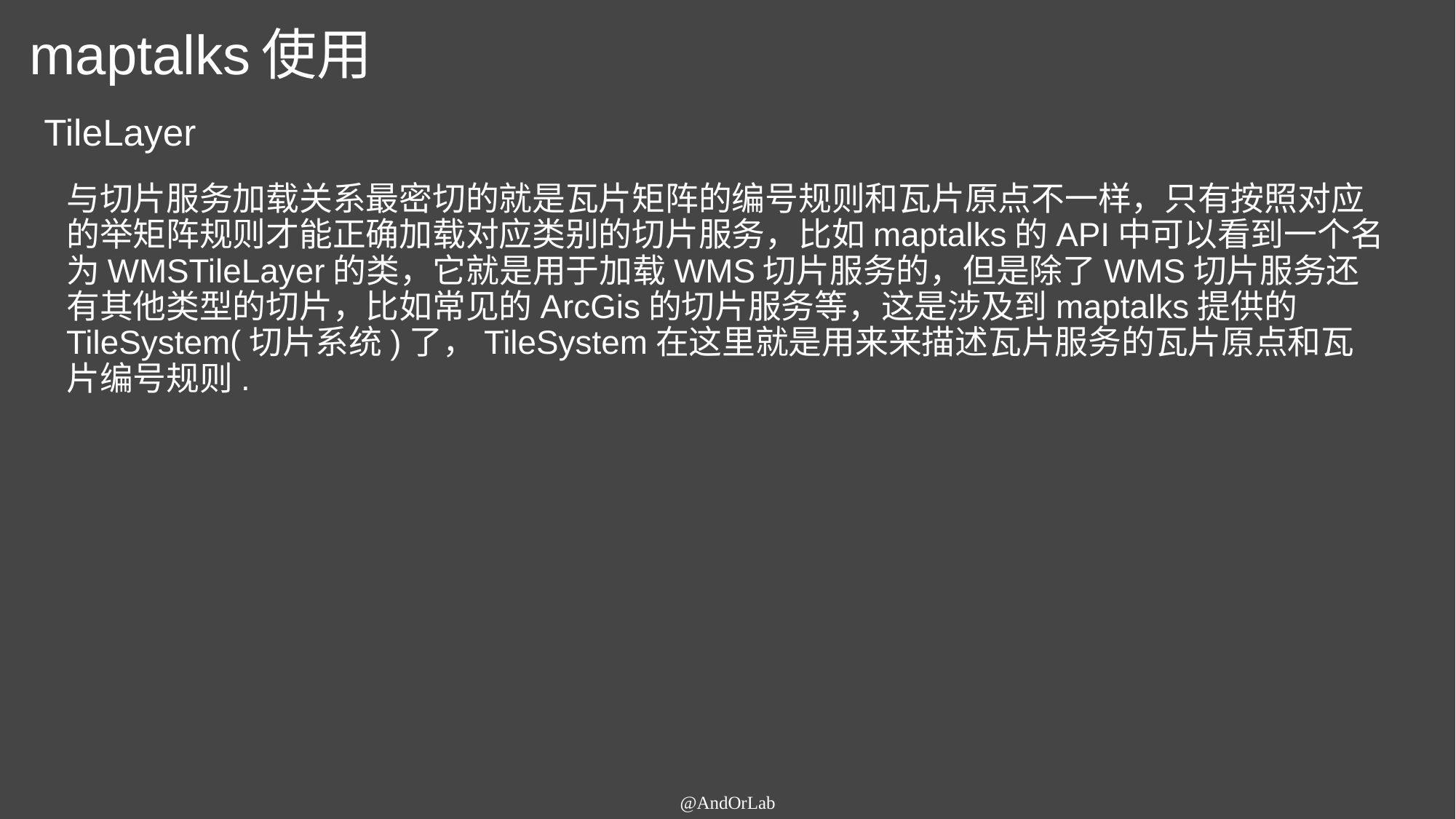

# maptalks使用
TileLayer
与切片服务加载关系最密切的就是瓦片矩阵的编号规则和瓦片原点不一样，只有按照对应的举矩阵规则才能正确加载对应类别的切片服务，比如maptalks的API中可以看到一个名为WMSTileLayer的类，它就是用于加载WMS切片服务的，但是除了WMS切片服务还有其他类型的切片，比如常见的ArcGis的切片服务等，这是涉及到maptalks提供的TileSystem(切片系统)了，TileSystem在这里就是用来来描述瓦片服务的瓦片原点和瓦片编号规则.

@AndOrLab